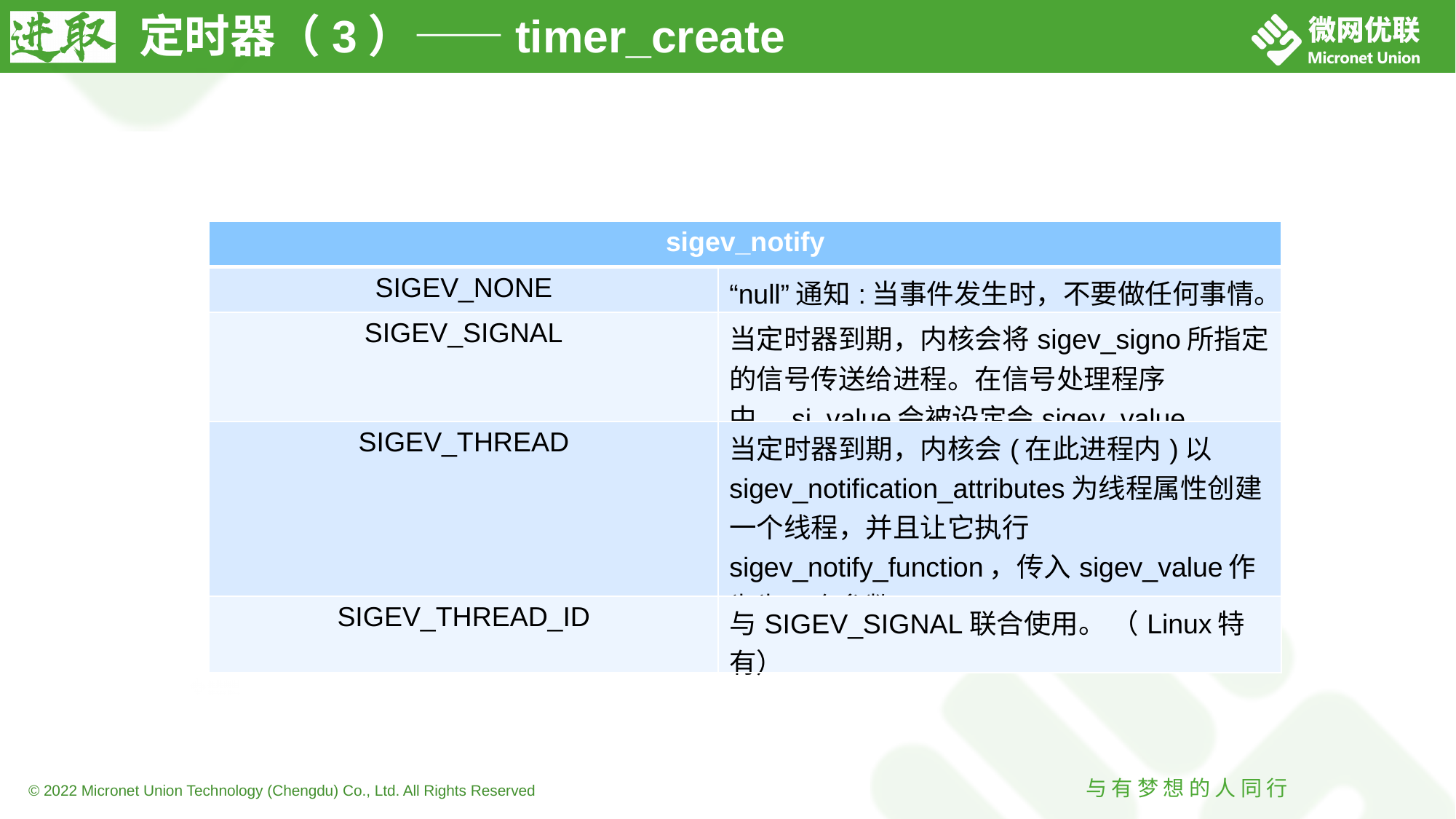

定时器（3）——timer_create
| sigev\_notify |  |
| --- | --- |
| SIGEV\_NONE | “null”通知:当事件发生时，不要做任何事情。 |
| SIGEV\_SIGNAL | 当定时器到期，内核会将sigev\_signo所指定的信号传送给进程。在信号处理程序中，si\_value会被设定会sigev\_value。 |
| SIGEV\_THREAD | 当定时器到期，内核会(在此进程内)以sigev\_notification\_attributes为线程属性创建一个线程，并且让它执行sigev\_notify\_function，传入sigev\_value作为为一个参数。 |
| SIGEV\_THREAD\_ID | 与SIGEV\_SIGNAL联合使用。 （Linux特有） |